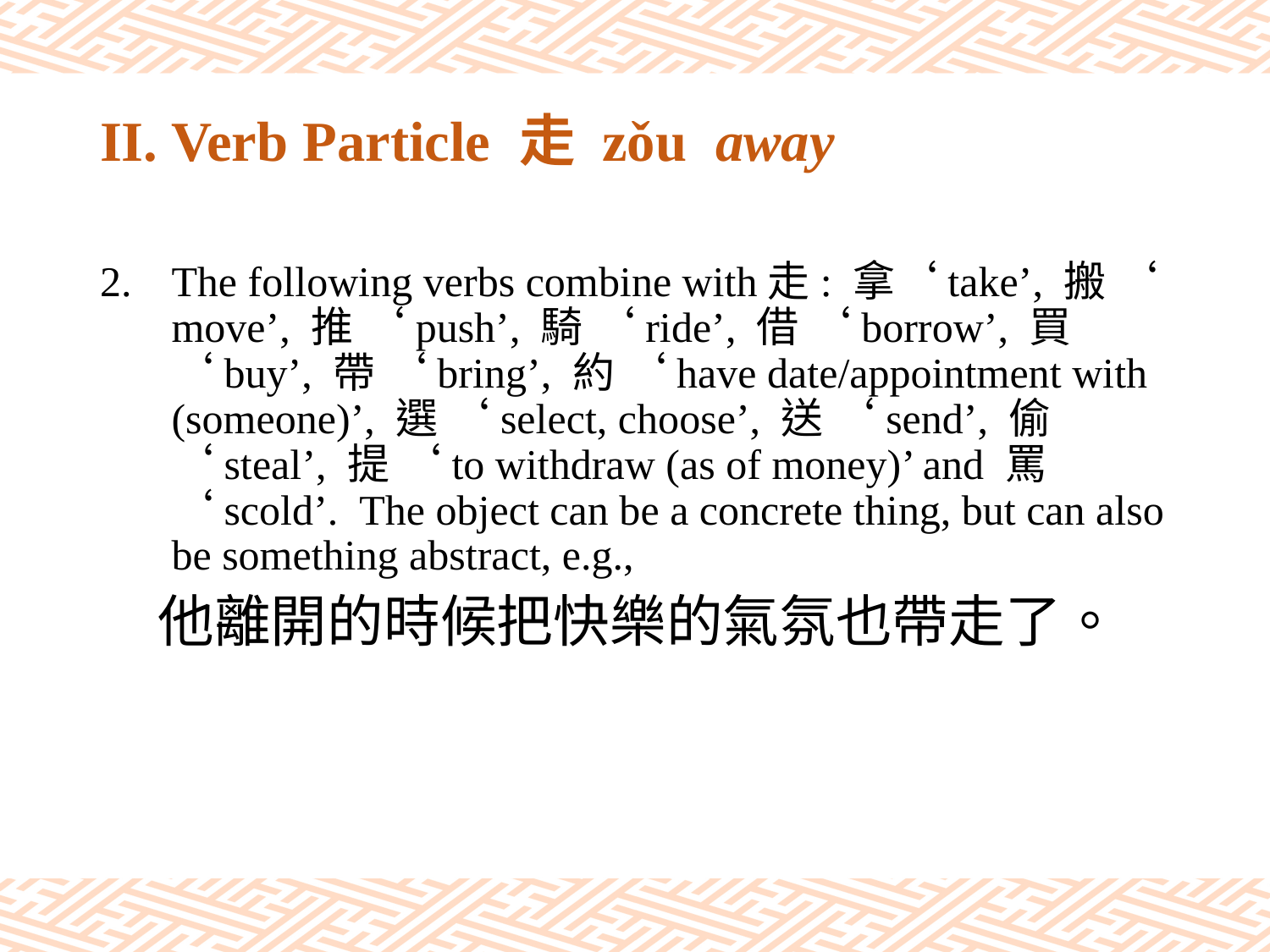

# II. Verb Particle 走 zǒu  away
The following verbs combine with走: 拿‘take’, 搬 ‘move’, 推 ‘push’, 騎 ‘ride’, 借 ‘borrow’, 買 ‘buy’, 帶 ‘bring’, 約 ‘have date/appointment with (someone)’, 選 ‘select, choose’, 送 ‘send’, 偷 ‘steal’, 提 ‘to withdraw (as of money)’ and 罵 ‘scold’.  The object can be a concrete thing, but can also be something abstract, e.g.,
     他離開的時候把快樂的氣氛也帶走了。